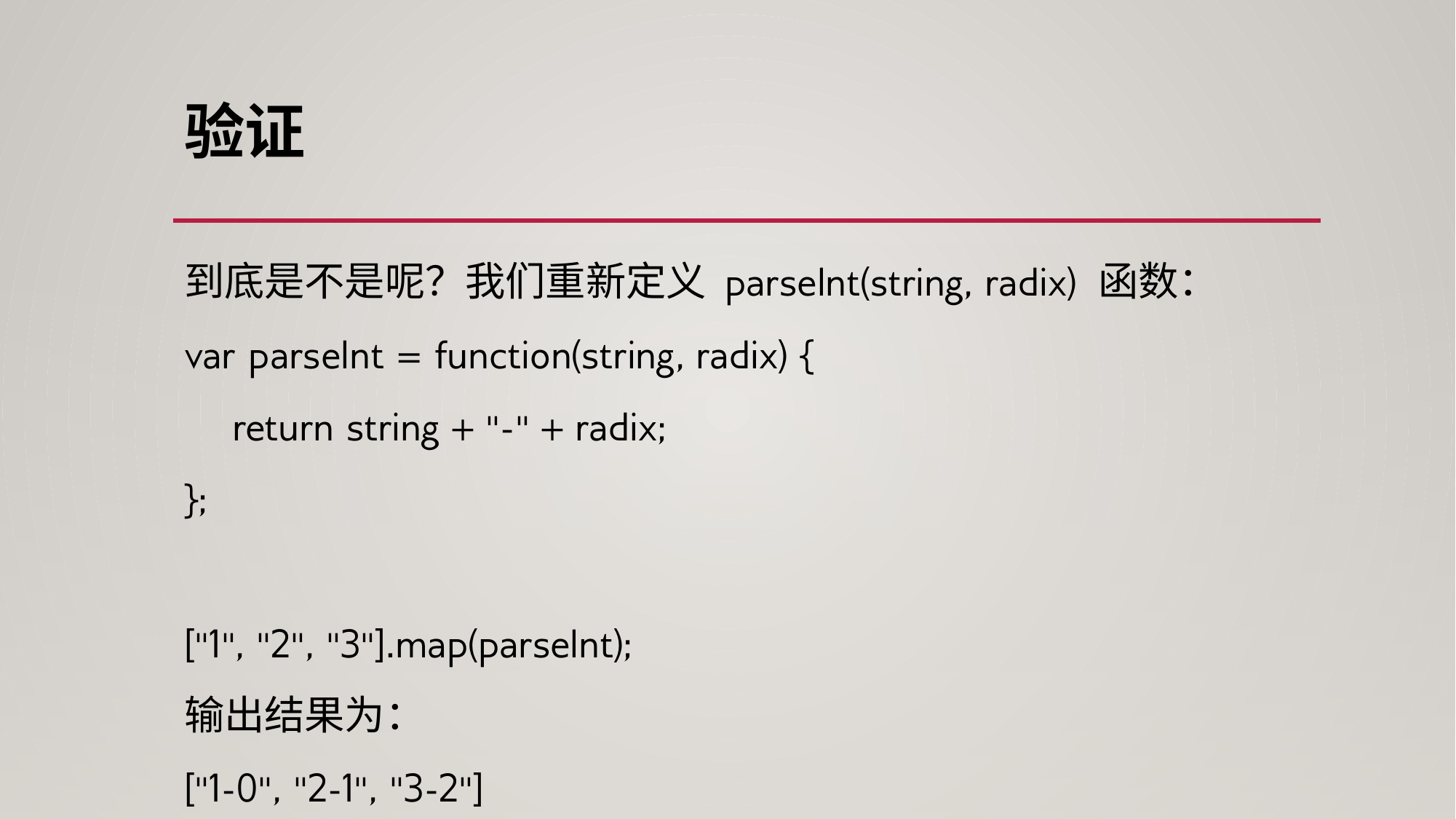

# 验证
到底是不是呢？我们重新定义 parseInt(string, radix) 函数：
var parseInt = function(string, radix) {
    return string + "-" + radix;
};

["1", "2", "3"].map(parseInt);
输出结果为：
["1-0", "2-1", "3-2"]